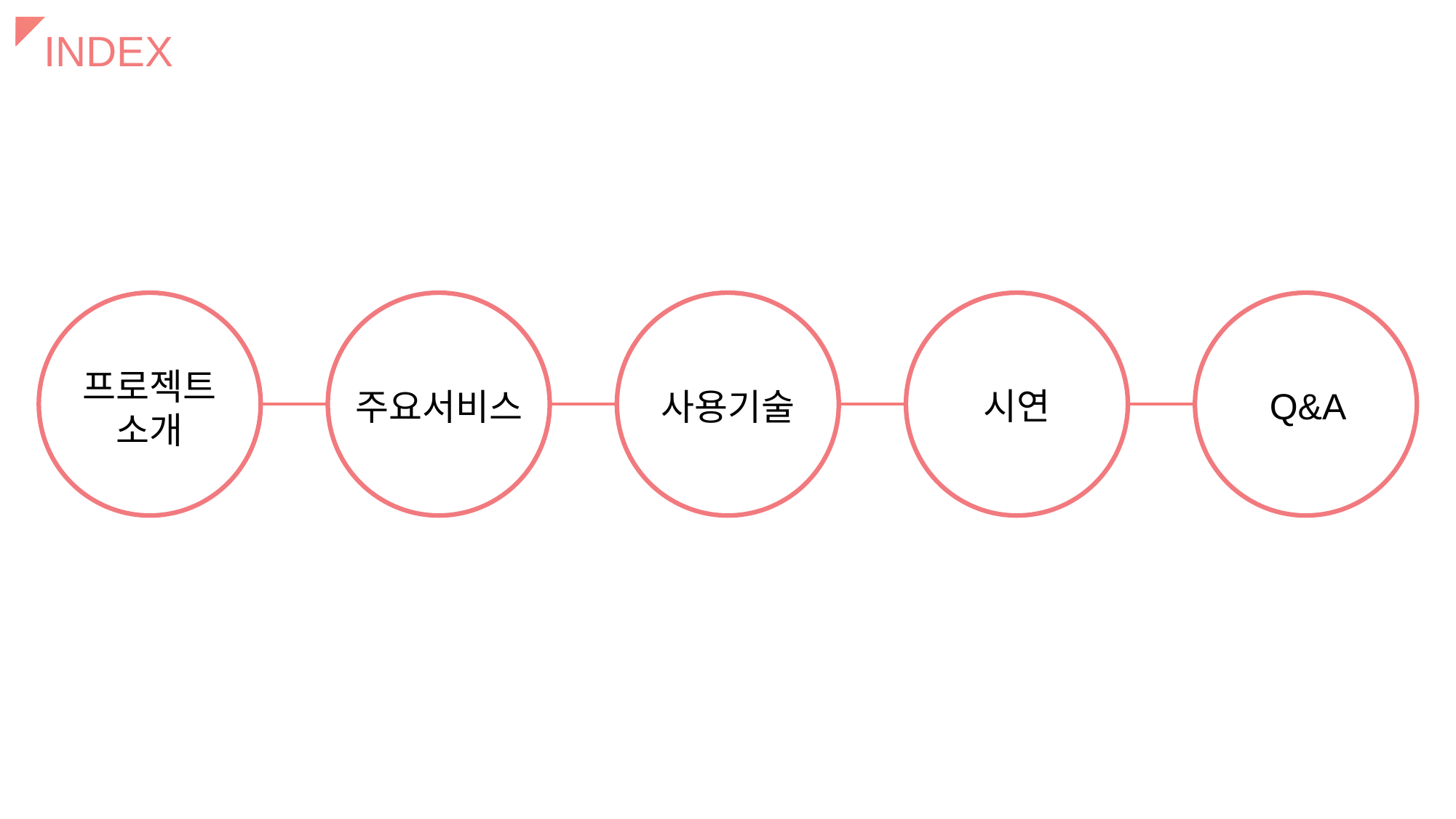

INDEX

프로젝트
소개
Q&A
시연
주요서비스
사용기술